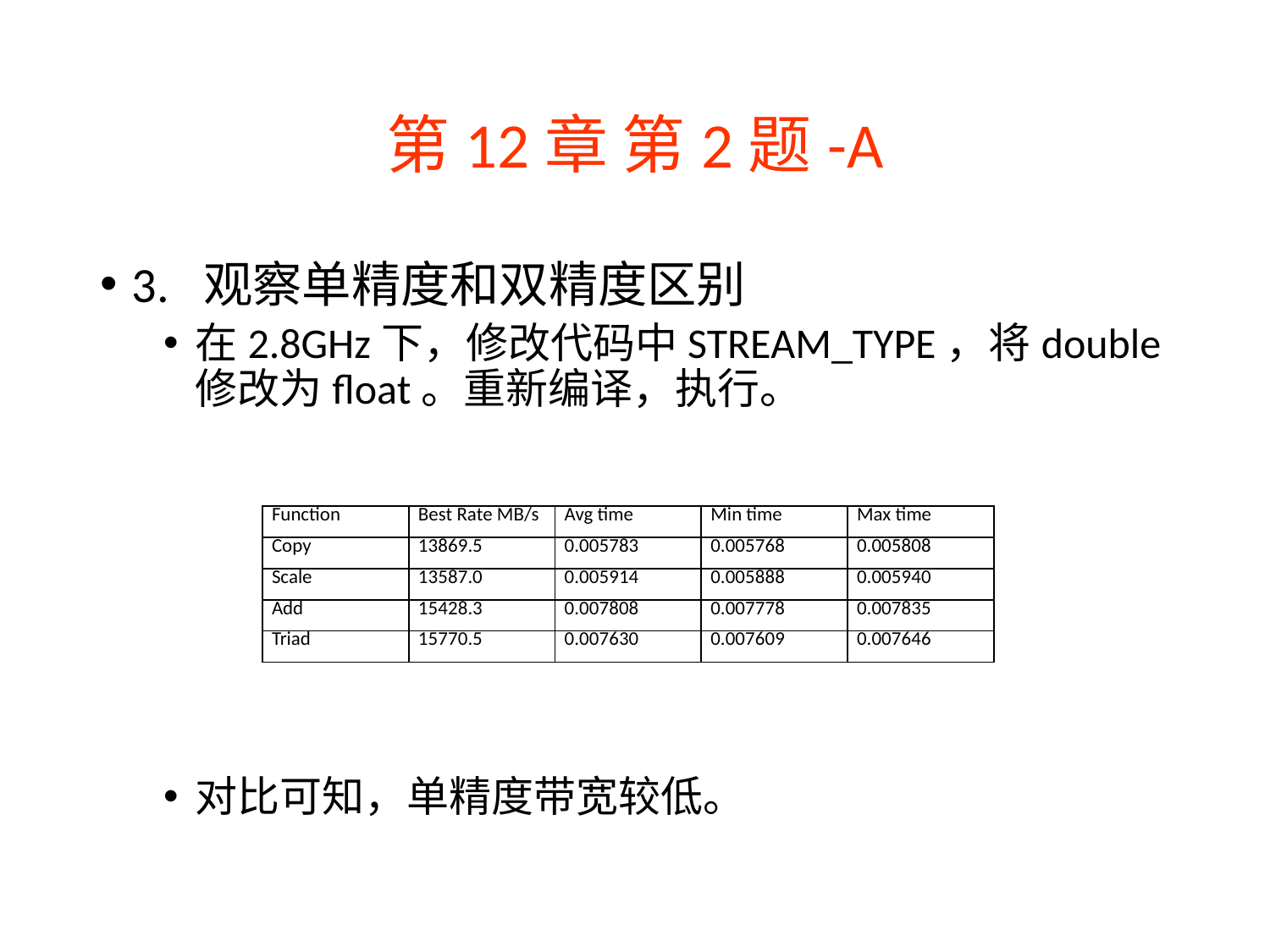

# 第12章 第2题-A
3.  观察单精度和双精度区别
在2.8GHz下，修改代码中STREAM_TYPE，将double修改为float。重新编译，执行。

对比可知，单精度带宽较低。

| Function | Best Rate MB/s | Avg time | Min time | Max time |
| --- | --- | --- | --- | --- |
| Copy | 13869.5 | 0.005783 | 0.005768 | 0.005808 |
| Scale | 13587.0 | 0.005914 | 0.005888 | 0.005940 |
| Add | 15428.3 | 0.007808 | 0.007778 | 0.007835 |
| Triad | 15770.5 | 0.007630 | 0.007609 | 0.007646 |